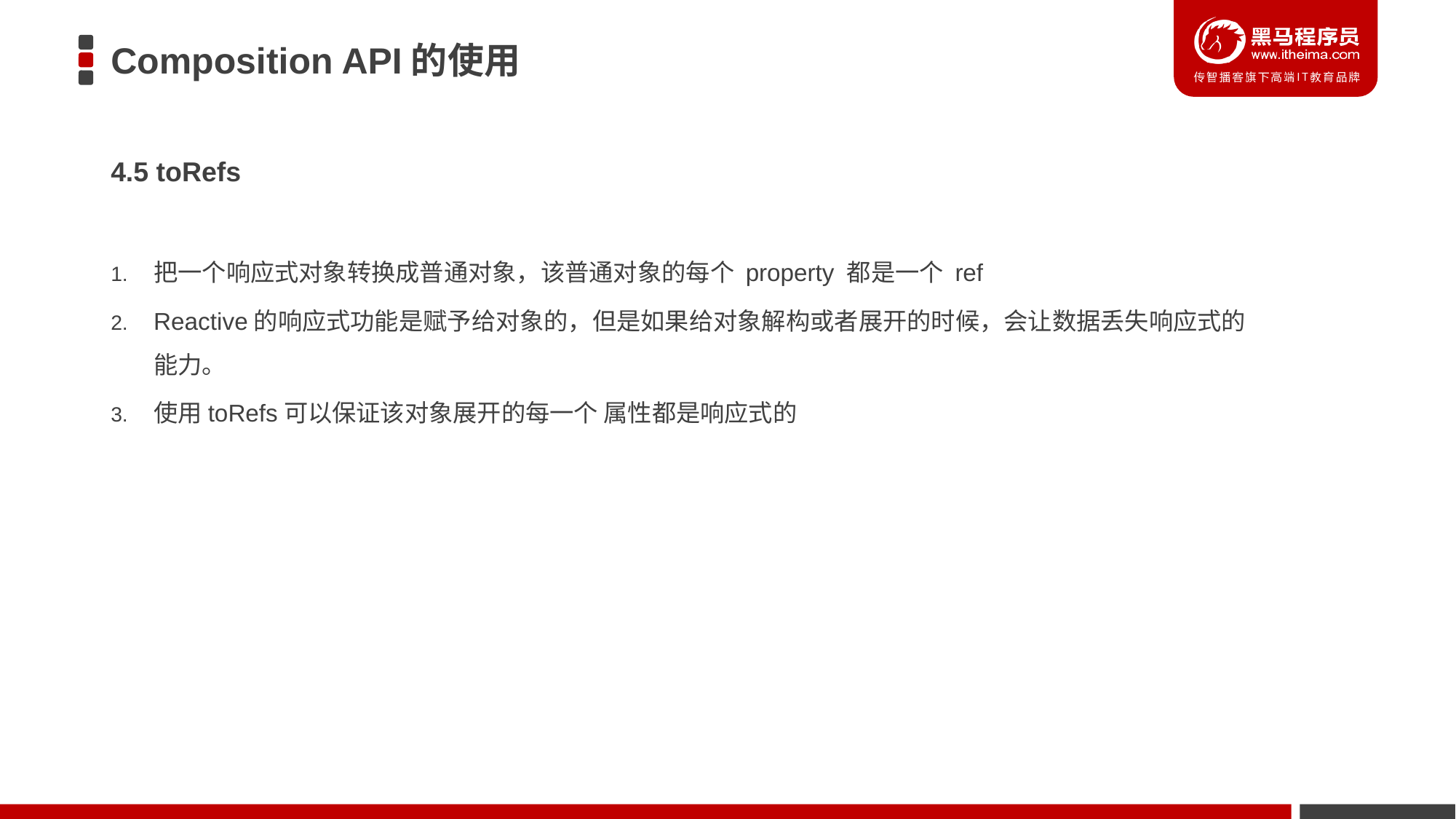

# Composition API的使用
4.5 toRefs
把一个响应式对象转换成普通对象，该普通对象的每个 property 都是一个 ref
Reactive的响应式功能是赋予给对象的，但是如果给对象解构或者展开的时候，会让数据丢失响应式的能力。
使用toRefs可以保证该对象展开的每一个 属性都是响应式的